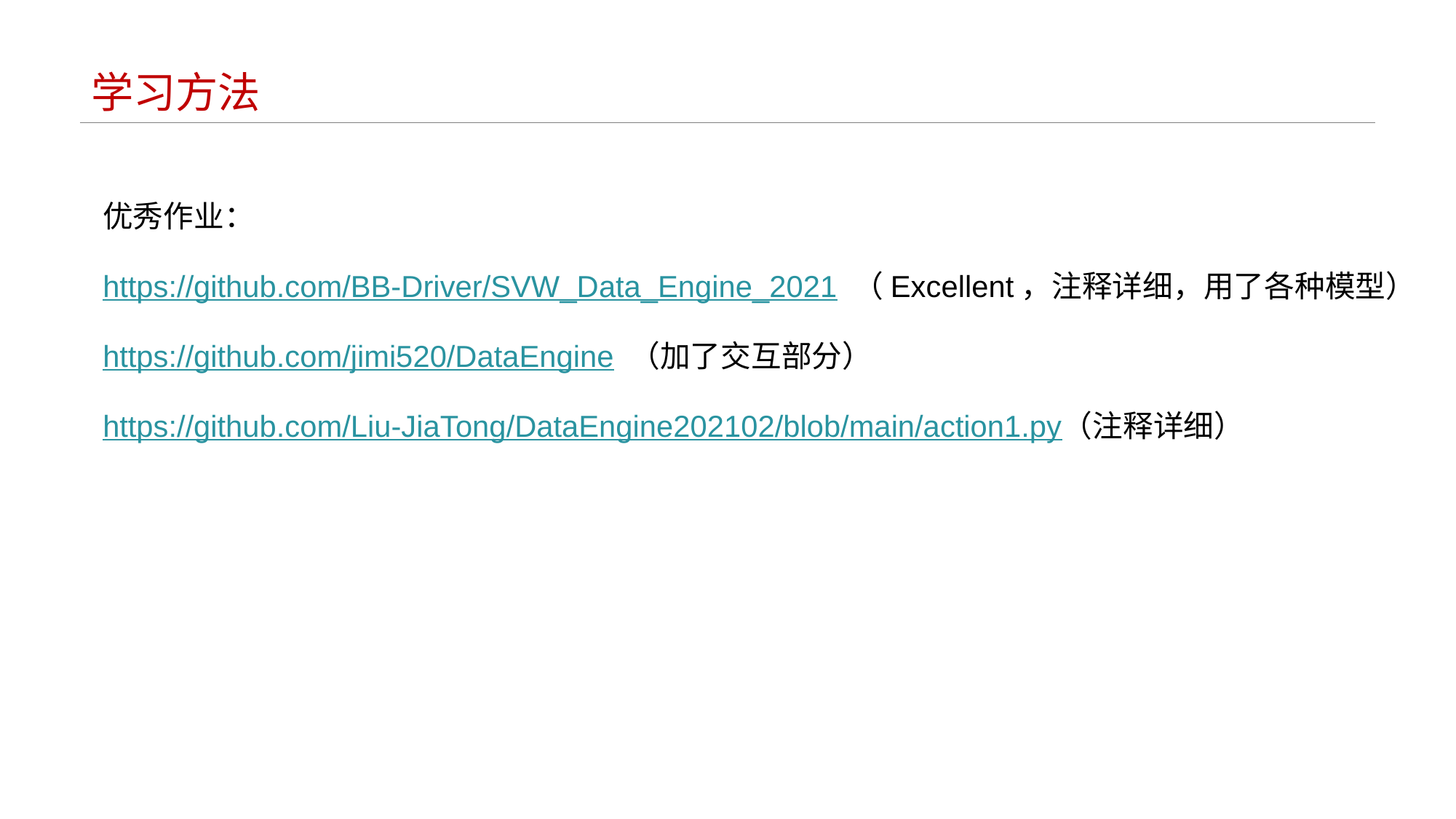

# 学习方法
优秀作业：
https://github.com/BB-Driver/SVW_Data_Engine_2021 （Excellent，注释详细，用了各种模型）
https://github.com/jimi520/DataEngine （加了交互部分）
https://github.com/Liu-JiaTong/DataEngine202102/blob/main/action1.py（注释详细）